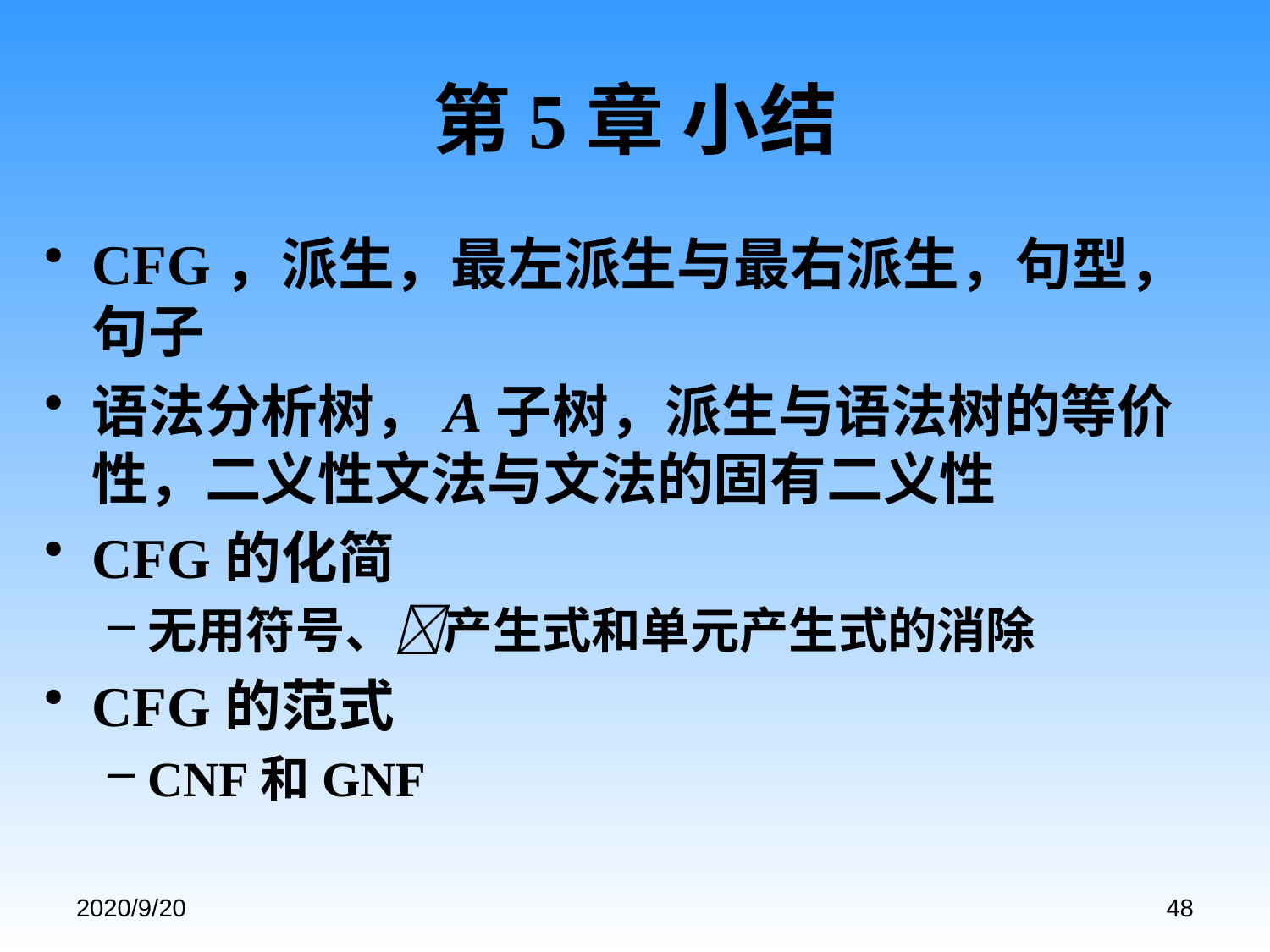

# 第5章 小结
CFG，派生，最左派生与最右派生，句型，句子
语法分析树，A子树，派生与语法树的等价性，二义性文法与文法的固有二义性
CFG的化简
无用符号、ε产生式和单元产生式的消除
CFG的范式
CNF和GNF
2020/9/20
48